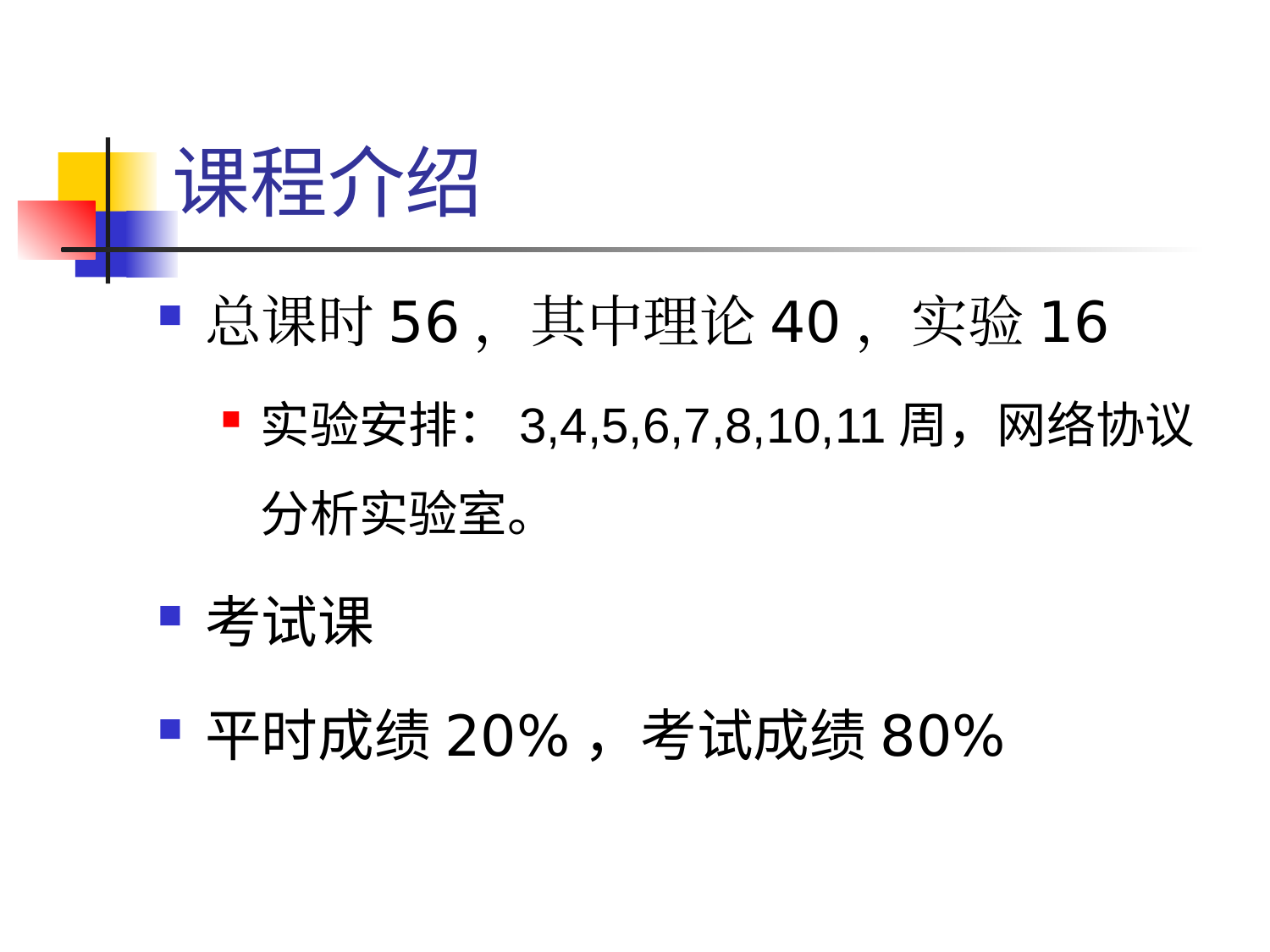

# 课程介绍
总课时56，其中理论40，实验16
实验安排：3,4,5,6,7,8,10,11周，网络协议分析实验室。
考试课
平时成绩20%，考试成绩80%